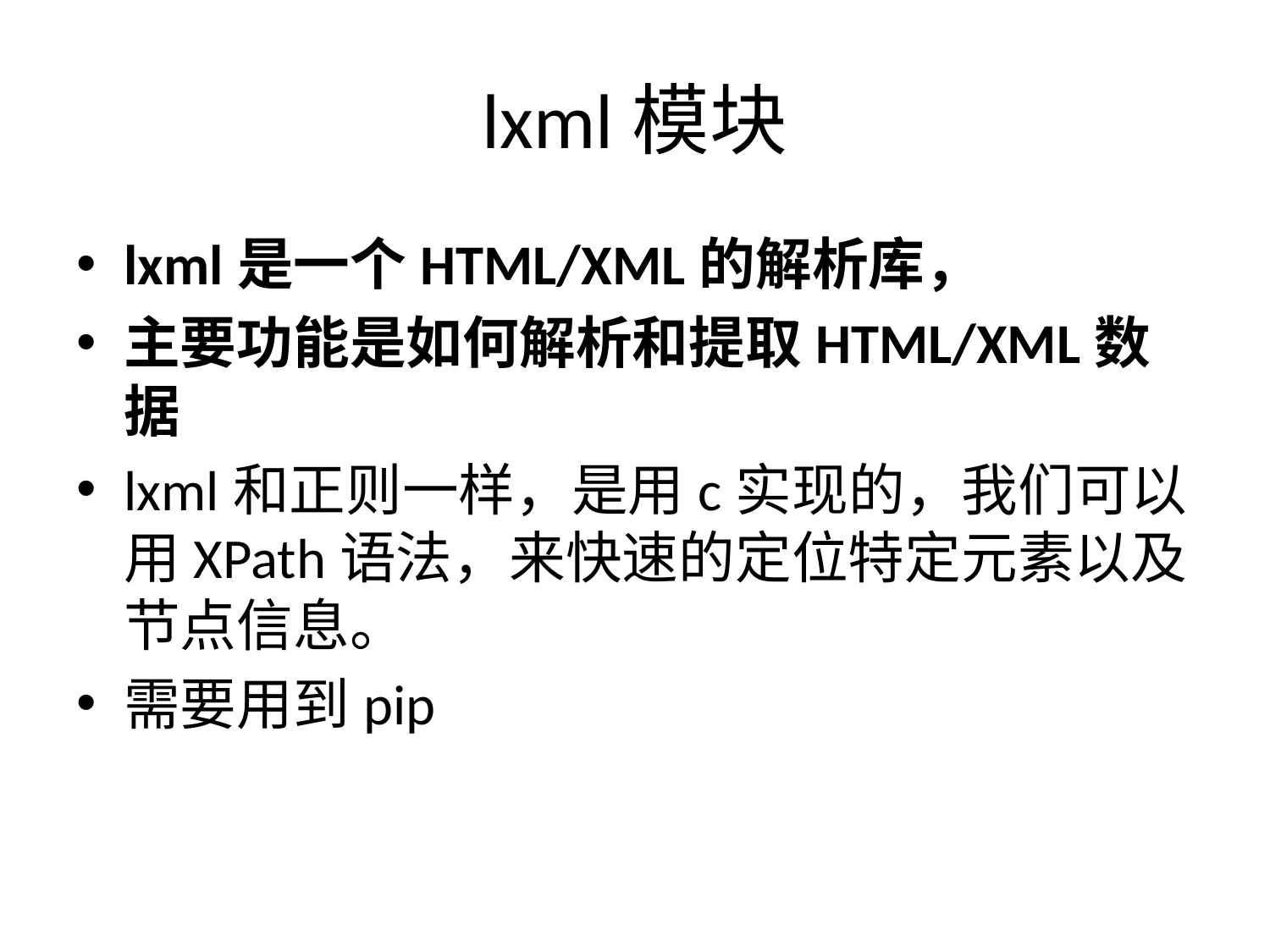

# lxml模块
lxml是一个HTML/XML的解析库，
主要功能是如何解析和提取HTML/XML数据
lxml和正则一样，是用c实现的，我们可以用XPath语法，来快速的定位特定元素以及节点信息。
需要用到pip